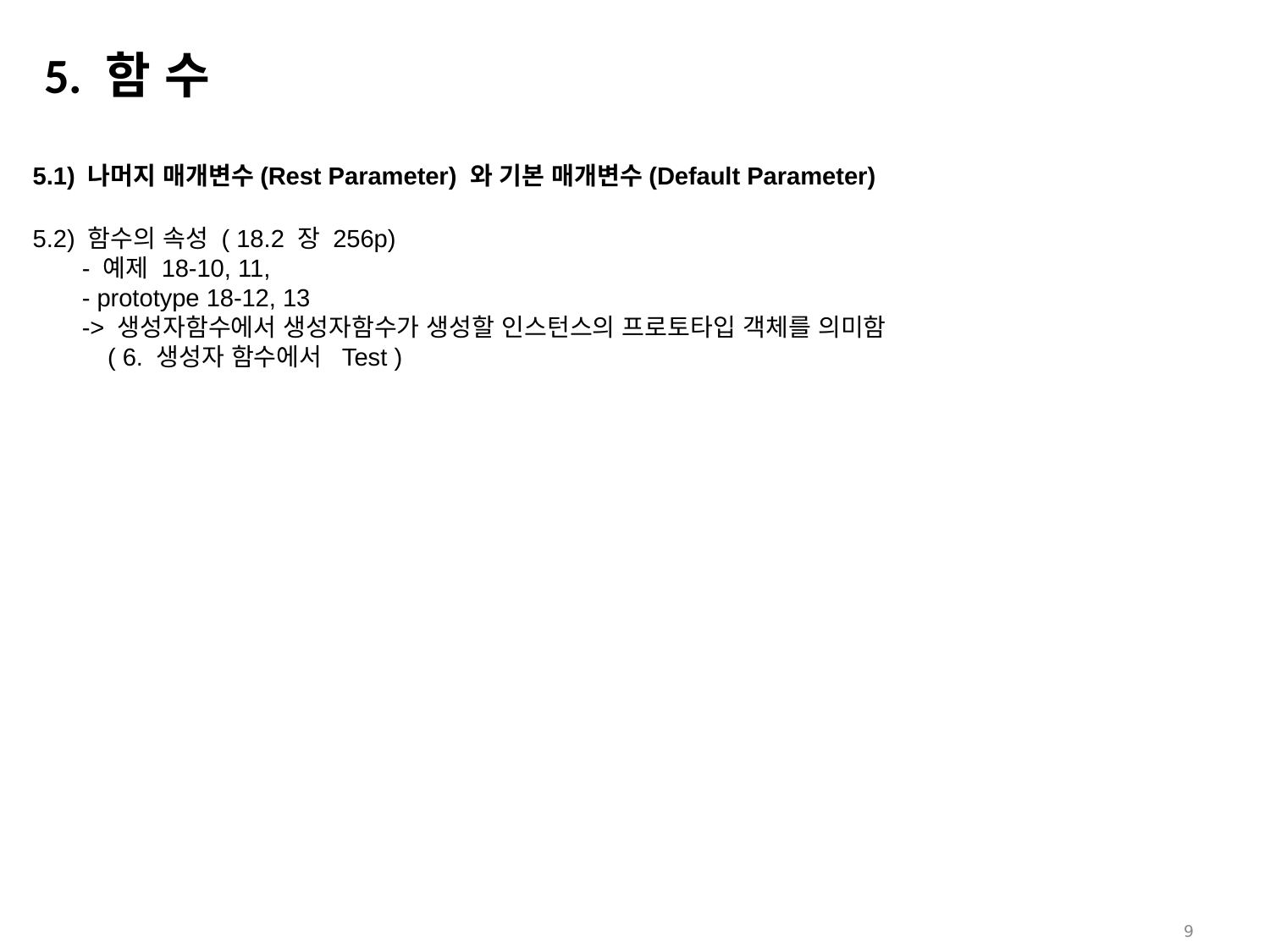

# 5. 함 수
5.1) 나머지 매개변수(Rest Parameter) 와 기본 매개변수(Default Parameter)

5.2) 함수의 속성 ( 18.2 장 256p)
	- 예제 18-10, 11,
	- prototype 18-12, 13
	-> 생성자함수에서 생성자함수가 생성할 인스턴스의 프로토타입 객체를 의미함
          ( 6. 생성자 함수에서  Test )

9